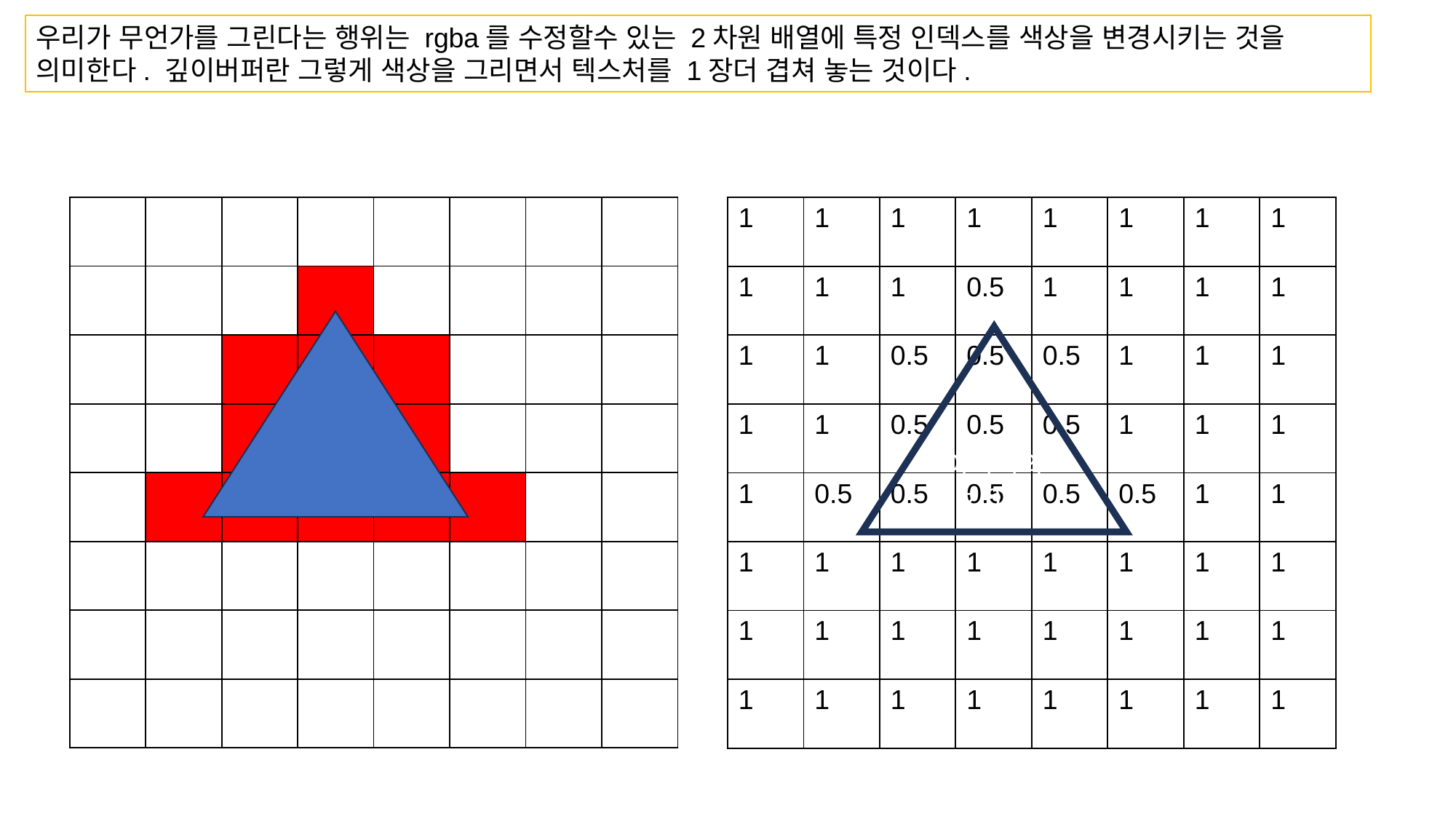

우리가 무언가를 그린다는 행위는 rgba를 수정할수 있는 2차원 배열에 특정 인덱스를 색상을 변경시키는 것을 의미한다. 깊이버퍼란 그렇게 색상을 그리면서 텍스처를 1장더 겹쳐 놓는 것이다.
|  |  |  |  |  |  |  |  |
| --- | --- | --- | --- | --- | --- | --- | --- |
|  |  |  |  |  |  |  |  |
|  |  |  |  |  |  |  |  |
|  |  |  |  |  |  |  |  |
|  |  |  |  |  |  |  |  |
|  |  |  |  |  |  |  |  |
|  |  |  |  |  |  |  |  |
|  |  |  |  |  |  |  |  |
| 1 | 1 | 1 | 1 | 1 | 1 | 1 | 1 |
| --- | --- | --- | --- | --- | --- | --- | --- |
| 1 | 1 | 1 | 0.5 | 1 | 1 | 1 | 1 |
| 1 | 1 | 0.5 | 0.5 | 0.5 | 1 | 1 | 1 |
| 1 | 1 | 0.5 | 0.5 | 0.5 | 1 | 1 | 1 |
| 1 | 0.5 | 0.5 | 0.5 | 0.5 | 0.5 | 1 | 1 |
| 1 | 1 | 1 | 1 | 1 | 1 | 1 | 1 |
| 1 | 1 | 1 | 1 | 1 | 1 | 1 | 1 |
| 1 | 1 | 1 | 1 | 1 | 1 | 1 | 1 |

이녀석의 z 0.5